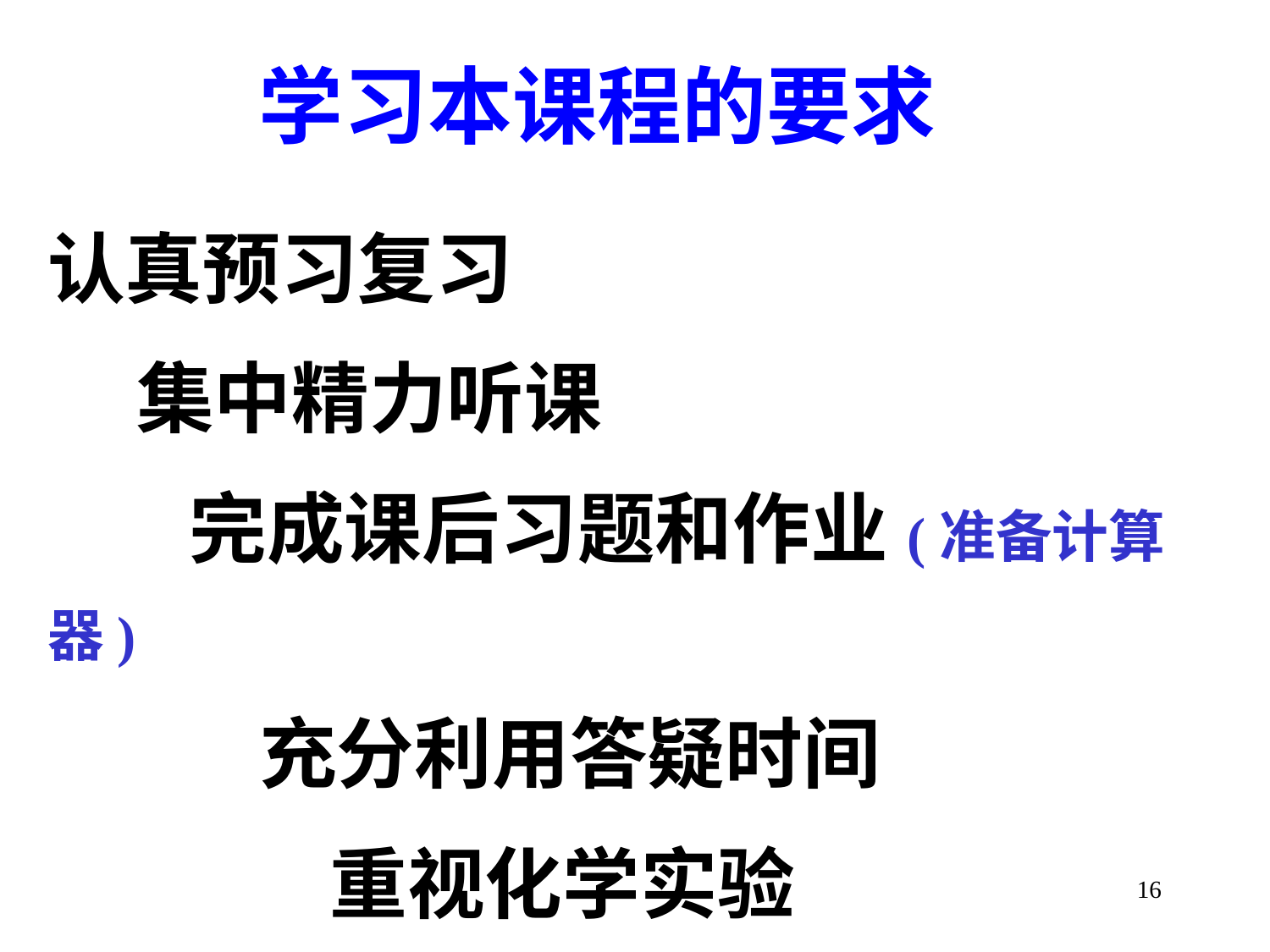

学习本课程的要求
认真预习复习
    集中精力听课
       完成课后习题和作业(准备计算器)
           充分利用答疑时间
               重视化学实验
16